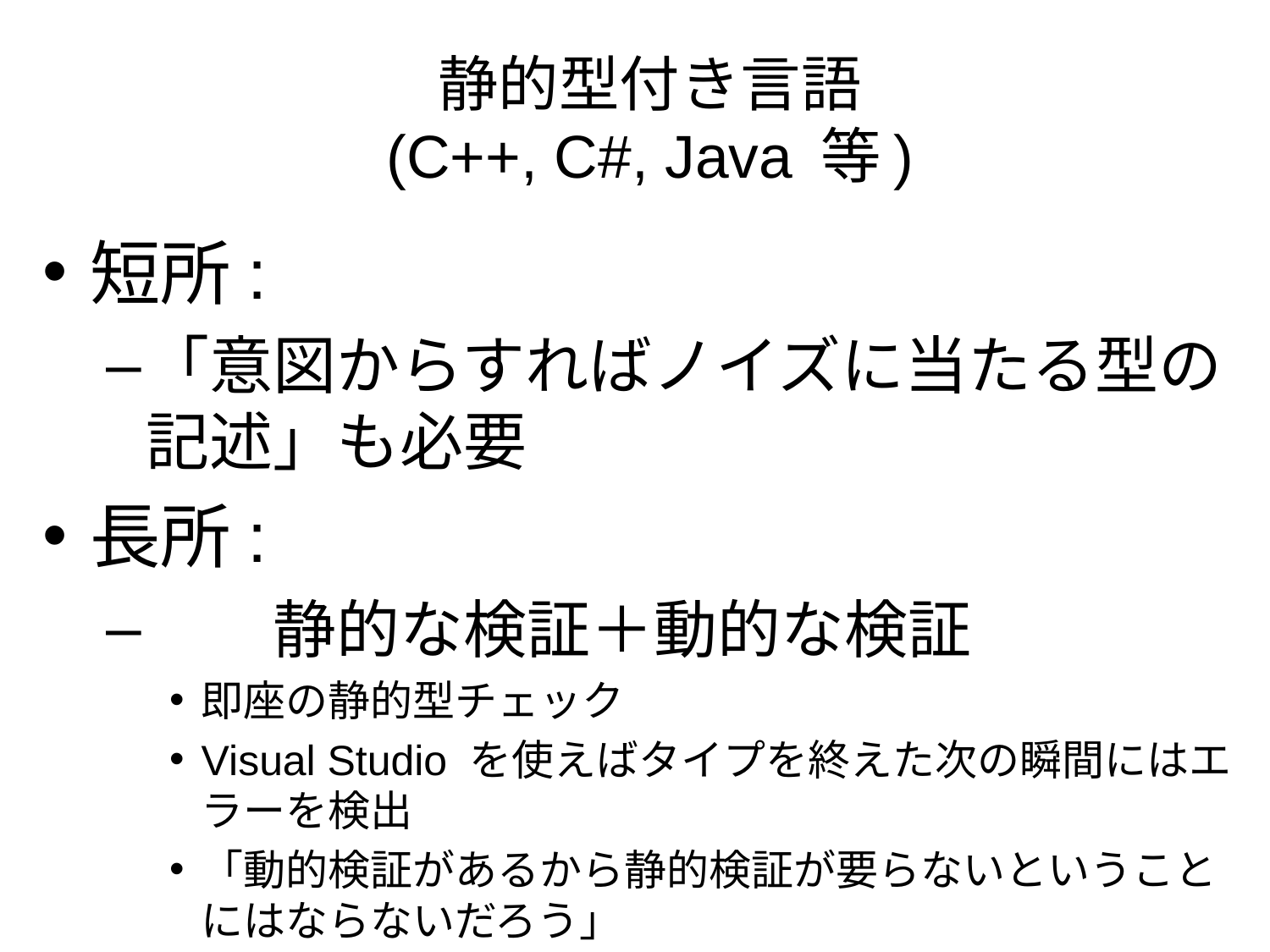

# 静的型付き言語 (C++, C#, Java 等)
短所:
「意図からすればノイズに当たる型の記述」も必要
長所:
	静的な検証＋動的な検証
即座の静的型チェック
Visual Studio を使えばタイプを終えた次の瞬間にはエラーを検出
「動的検証があるから静的検証が要らないということにはならないだろう」